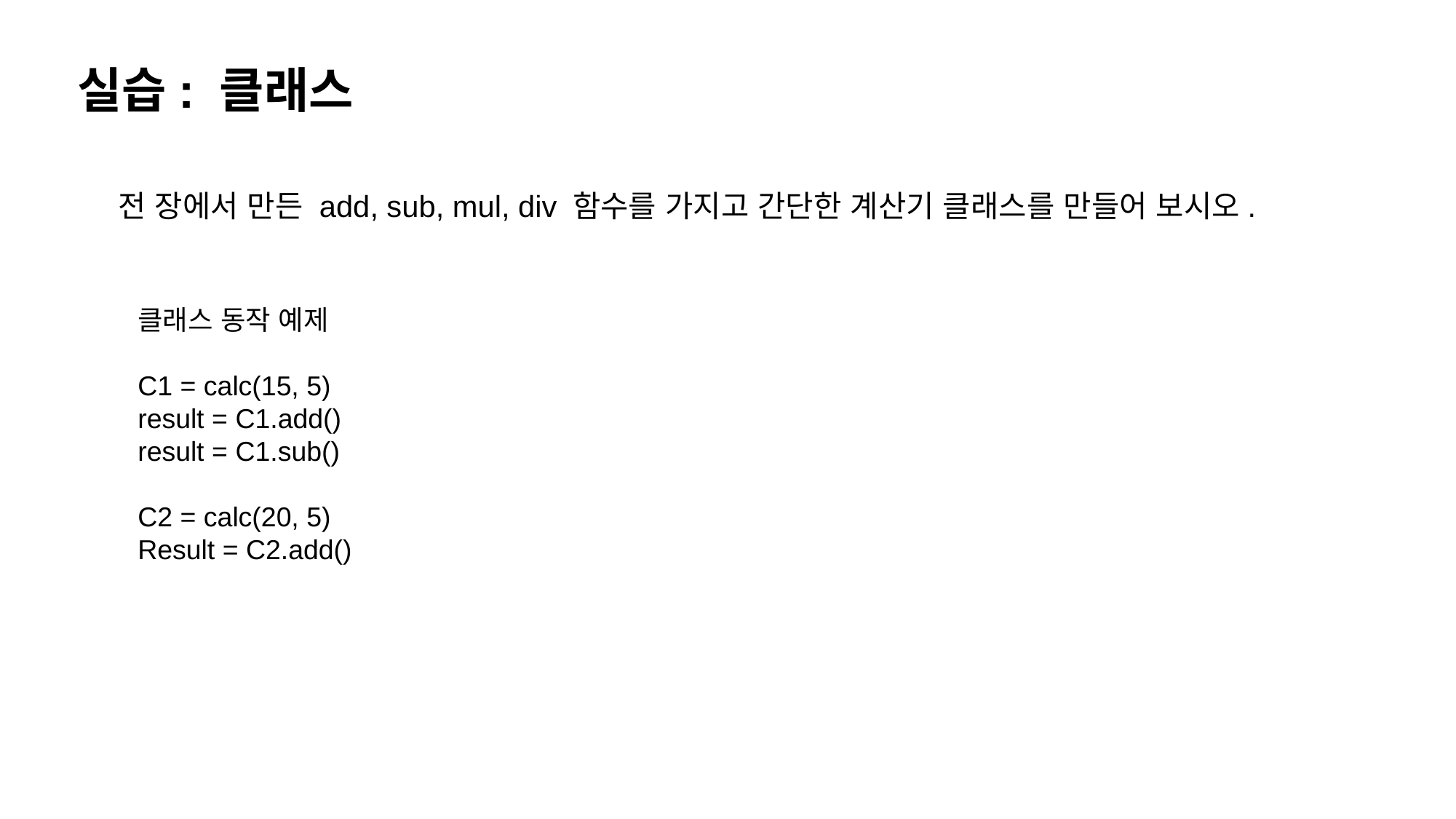

실습: 클래스
전 장에서 만든 add, sub, mul, div 함수를 가지고 간단한 계산기 클래스를 만들어 보시오.
클래스 동작 예제

C1 = calc(15, 5)
result = C1.add()
result = C1.sub()

C2 = calc(20, 5)
Result = C2.add()